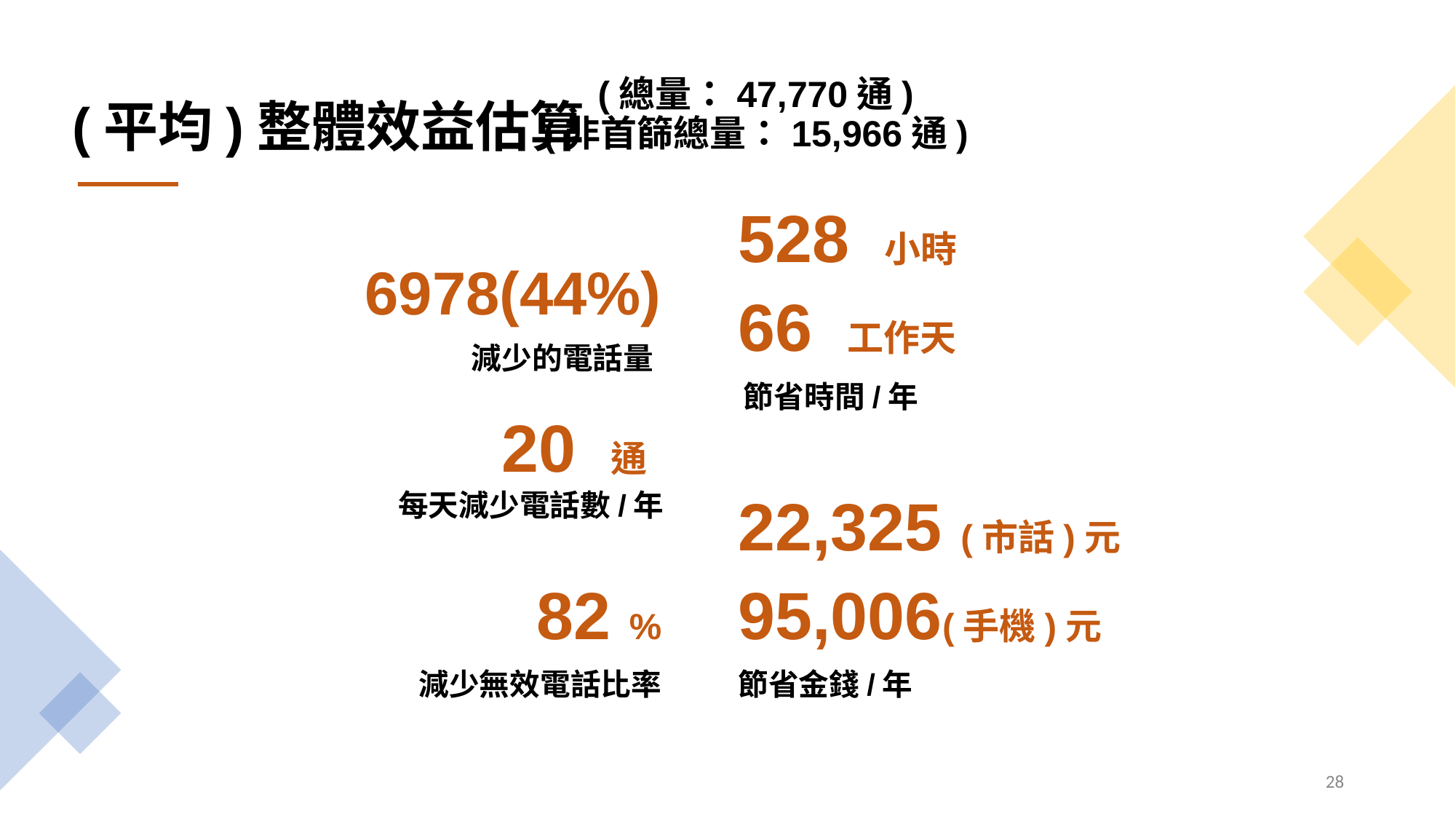

(平均)整體效益估算
(總量：47,770通)
(非首篩總量：15,966通)

528 小時
66 工作天
節省時間/年
6978(44%)
減少的電話量

20 通
每天減少電話數/年
22,325 (市話)元
95,006(手機)元
節省金錢/年
82 %
減少無效電話比率

28